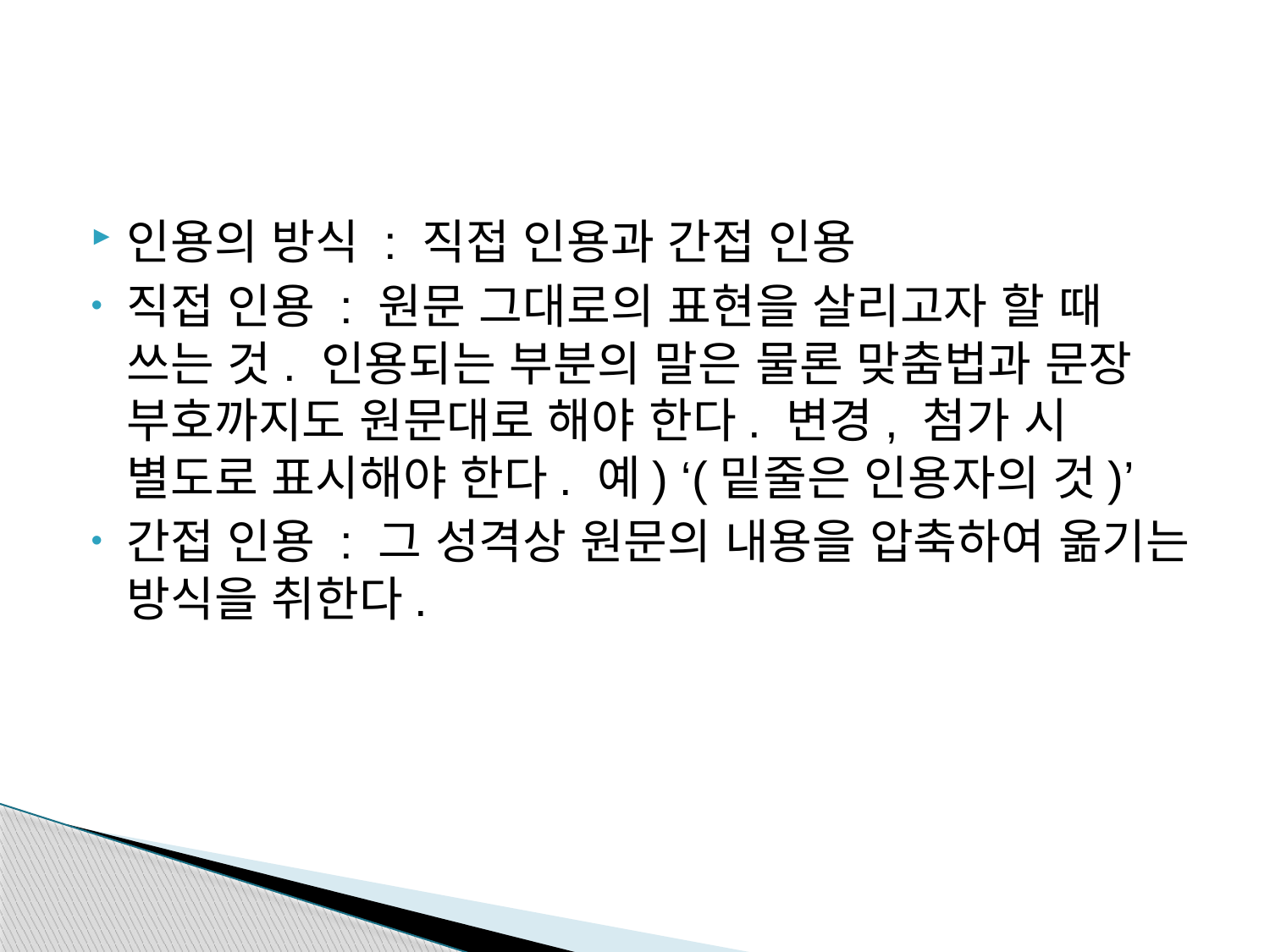

#
인용의 방식 : 직접 인용과 간접 인용
직접 인용 : 원문 그대로의 표현을 살리고자 할 때 쓰는 것. 인용되는 부분의 말은 물론 맞춤법과 문장 부호까지도 원문대로 해야 한다. 변경, 첨가 시 별도로 표시해야 한다. 예) ‘(밑줄은 인용자의 것)’
간접 인용 : 그 성격상 원문의 내용을 압축하여 옮기는 방식을 취한다.